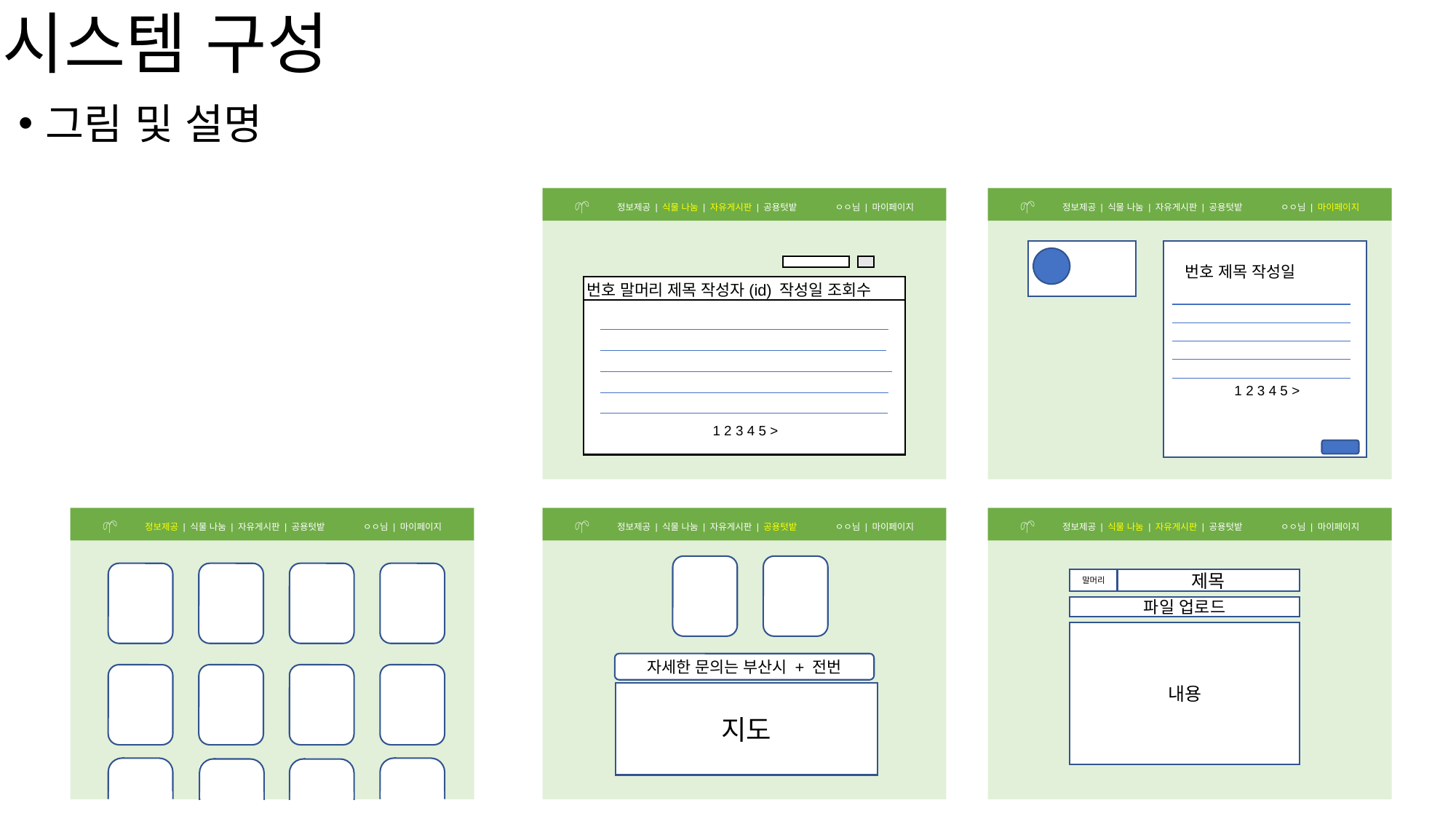

# 시스템 구성
그림 및 설명

🌱          정보제공 | 식물 나눔 | 자유게시판 | 공용텃밭               ㅇㅇ님 | 마이페이지

🌱          정보제공 | 식물 나눔 | 자유게시판 | 공용텃밭               ㅇㅇ님 | 마이페이지

    번호 제목 작성일
1 2 3 4 5 >
번호 말머리 제목 작성자(id) 작성일 조회수
1 2 3 4 5 >

🌱          정보제공 | 식물 나눔 | 자유게시판 | 공용텃밭               ㅇㅇ님 | 마이페이지

🌱          정보제공 | 식물 나눔 | 자유게시판 | 공용텃밭               ㅇㅇ님 | 마이페이지

🌱          정보제공 | 식물 나눔 | 자유게시판 | 공용텃밭               ㅇㅇ님 | 마이페이지

말머리
제목
파일 업로드
내용
자세한 문의는 부산시 + 전번

지도